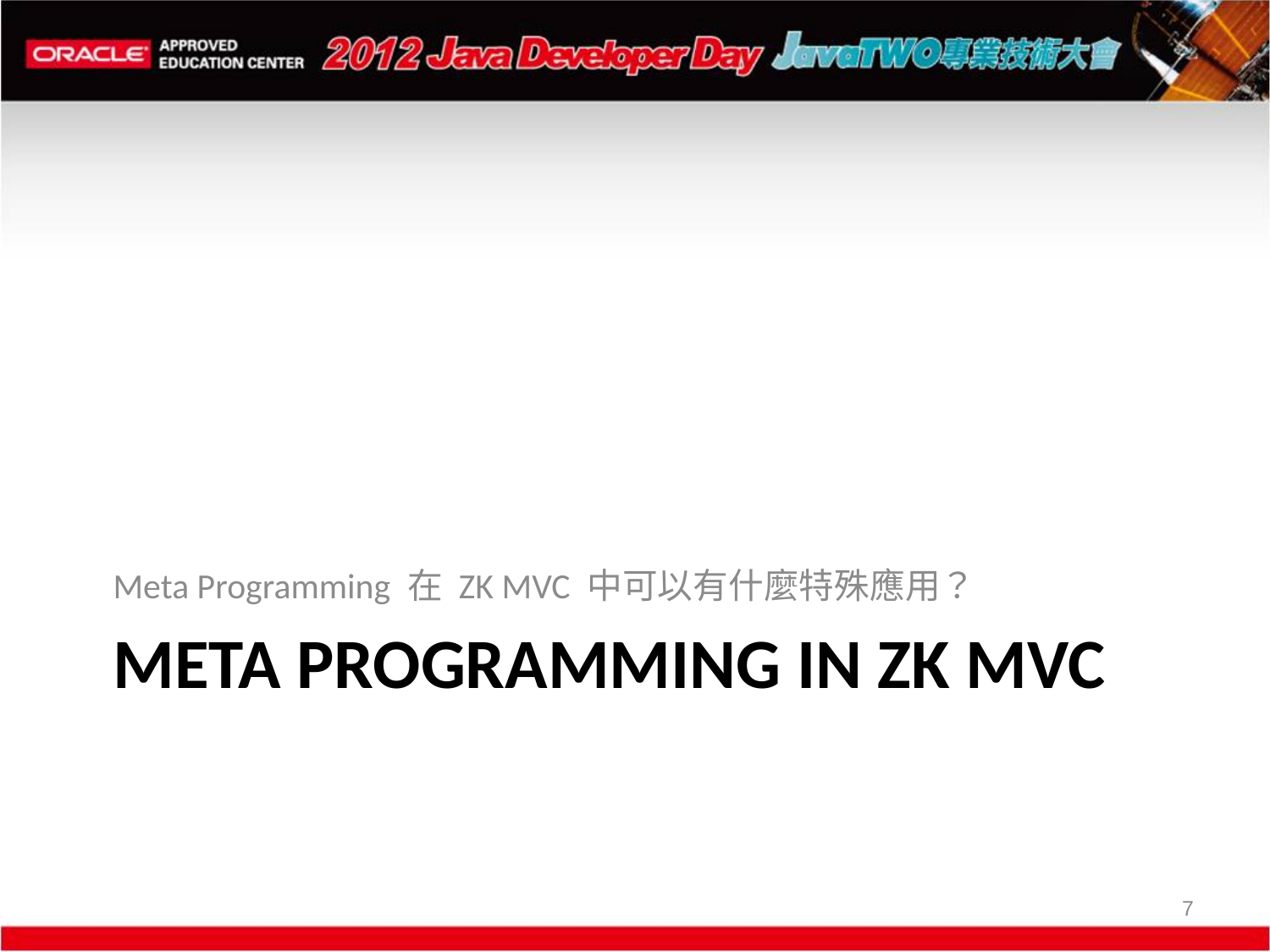

Meta Programming 在 ZK MVC 中可以有什麼特殊應用？
# Meta programming in ZK MVC
7